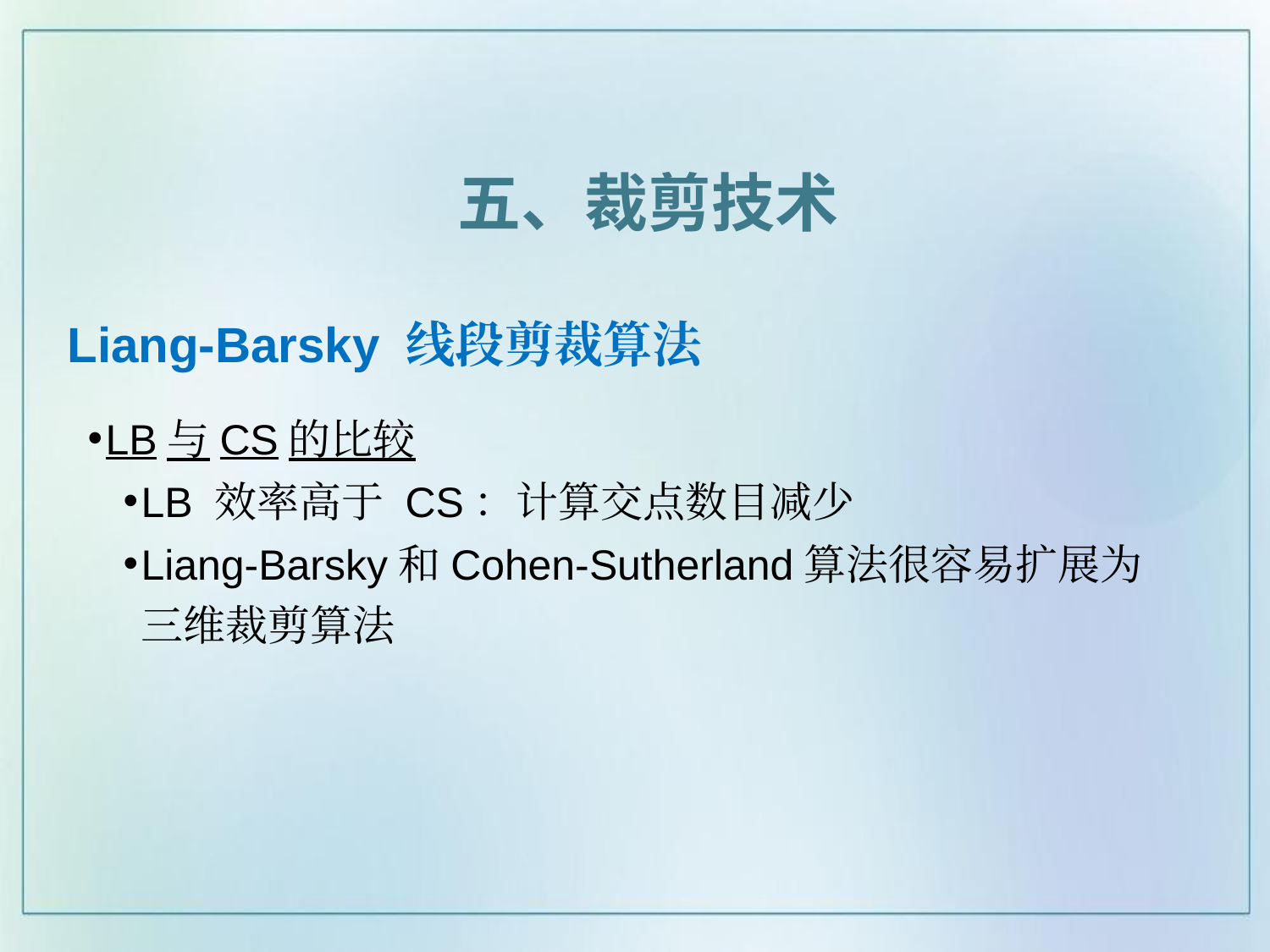

五、裁剪技术
# Liang-Barsky 线段剪裁算法
LB与CS的比较
LB 效率高于 CS：计算交点数目减少
Liang-Barsky和Cohen-Sutherland算法很容易扩展为三维裁剪算法